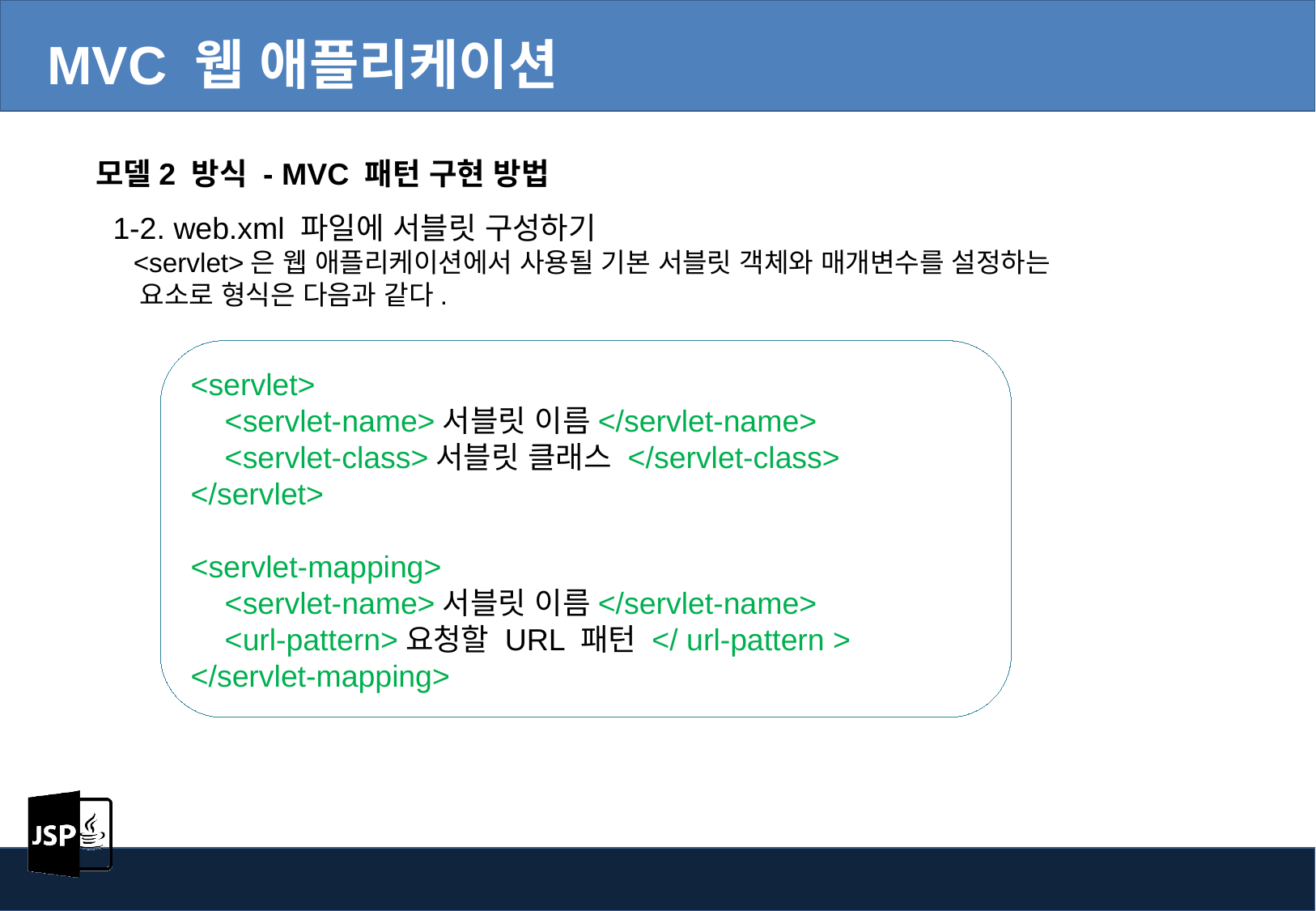

MVC 웹 애플리케이션
모델2 방식 - MVC 패턴 구현 방법
  1-2. web.xml 파일에 서블릿 구성하기
     <servlet>은 웹 애플리케이션에서 사용될 기본 서블릿 객체와 매개변수를 설정하는
     요소로 형식은 다음과 같다.
<servlet>
    <servlet-name>서블릿 이름</servlet-name>
    <servlet-class>서블릿 클래스 </servlet-class>
</servlet>

<servlet-mapping>
    <servlet-name>서블릿 이름</servlet-name>
    <url-pattern>요청할 URL 패턴 </ url-pattern >
</servlet-mapping>